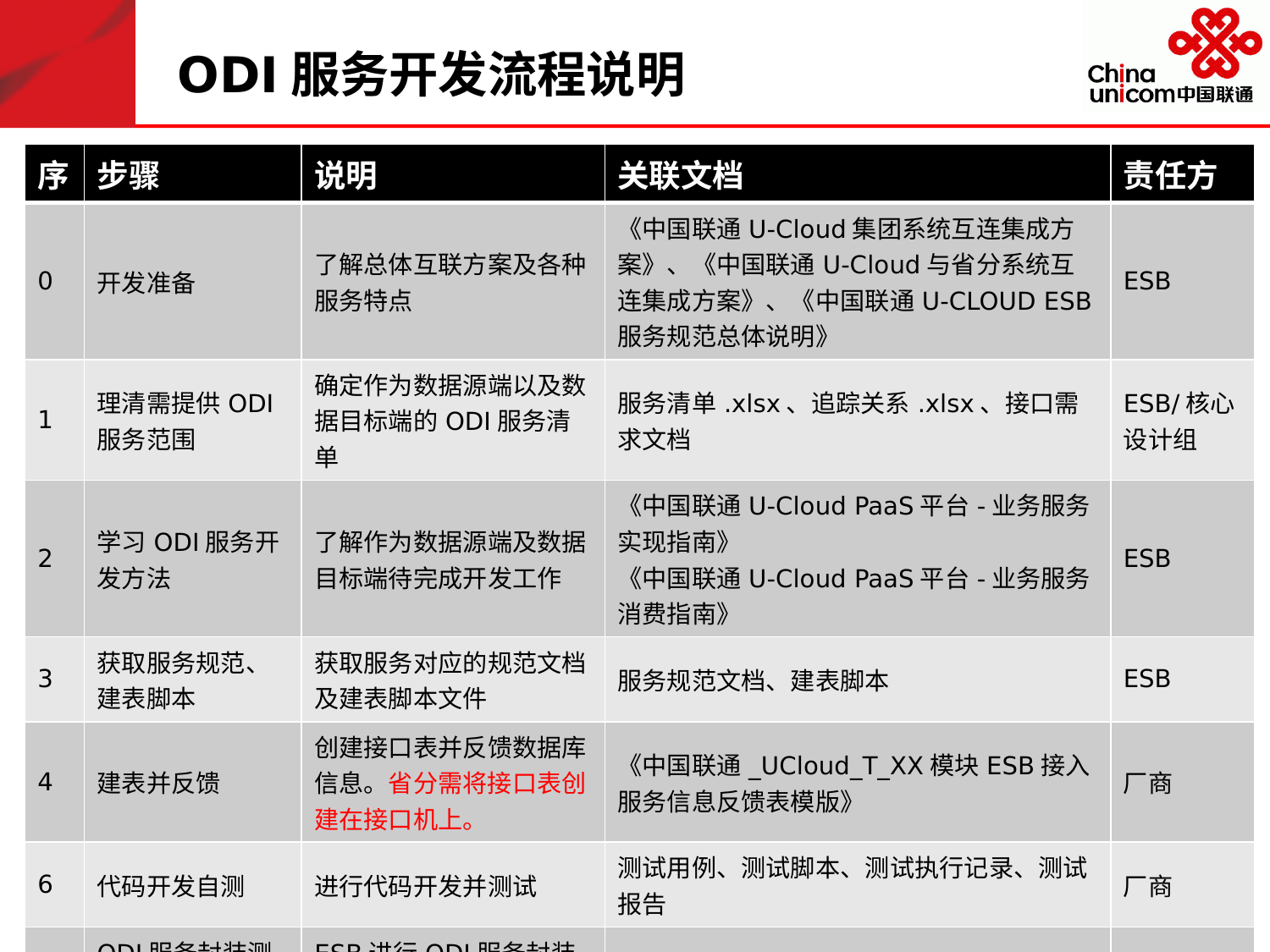

# ODI服务开发流程说明
| 序 | 步骤 | 说明 | 关联文档 | 责任方 |
| --- | --- | --- | --- | --- |
| 0 | 开发准备 | 了解总体互联方案及各种服务特点 | 《中国联通U-Cloud集团系统互连集成方案》、《中国联通U-Cloud与省分系统互连集成方案》、《中国联通U-CLOUD ESB服务规范总体说明》 | ESB |
| 1 | 理清需提供ODI服务范围 | 确定作为数据源端以及数据目标端的ODI服务清单 | 服务清单.xlsx、追踪关系.xlsx、接口需求文档 | ESB/核心设计组 |
| 2 | 学习ODI服务开发方法 | 了解作为数据源端及数据目标端待完成开发工作 | 《中国联通U-Cloud PaaS平台-业务服务实现指南》 《中国联通U-Cloud PaaS平台-业务服务消费指南》 | ESB |
| 3 | 获取服务规范、建表脚本 | 获取服务对应的规范文档及建表脚本文件 | 服务规范文档、建表脚本 | ESB |
| 4 | 建表并反馈 | 创建接口表并反馈数据库信息。省分需将接口表创建在接口机上。 | 《中国联通\_UCloud\_T\_XX模块ESB接入服务信息反馈表模版》 | 厂商 |
| 6 | 代码开发自测 | 进行代码开发并测试 | 测试用例、测试脚本、测试执行记录、测试报告 | 厂商 |
| 7 | ODI服务封装测试 | ESB进行ODI服务封装及测试 |  | ESB/厂商 |